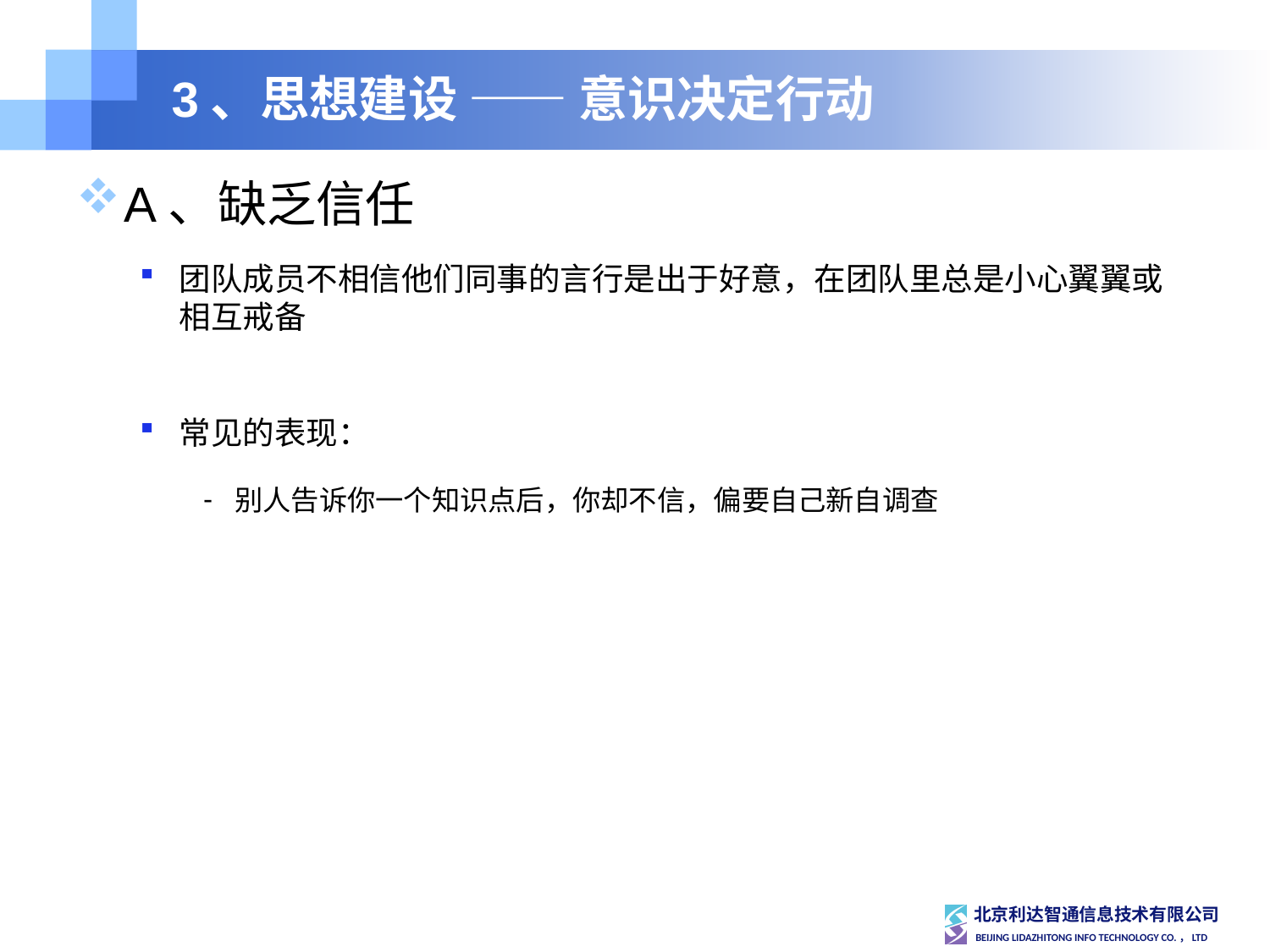

# 3、思想建设 —— 意识决定行动
A、缺乏信任
团队成员不相信他们同事的言行是出于好意，在团队里总是小心翼翼或相互戒备

常见的表现：
别人告诉你一个知识点后，你却不信，偏要自己新自调查